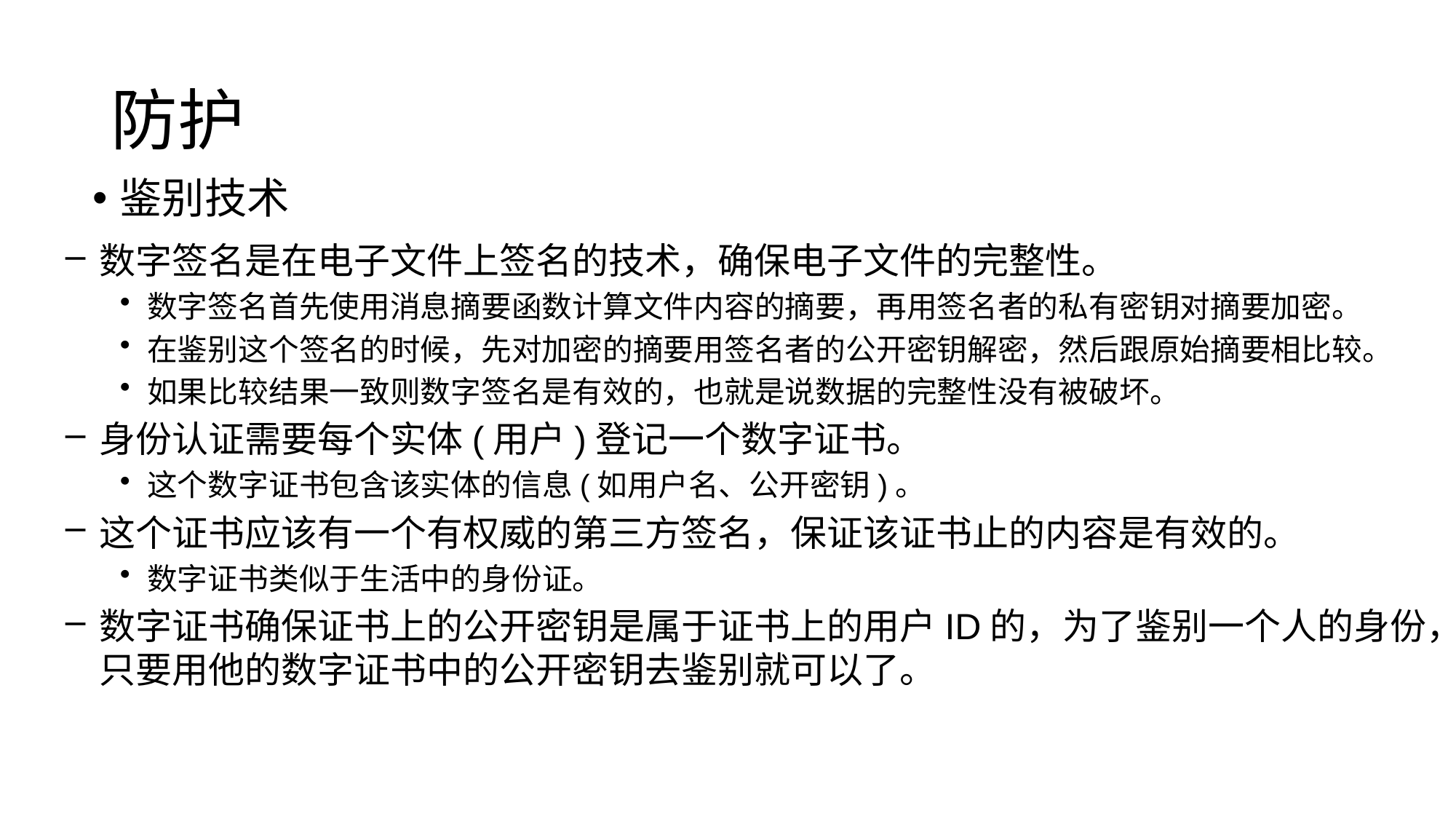

# 防护
鉴别技术
数字签名是在电子文件上签名的技术，确保电子文件的完整性。
数字签名首先使用消息摘要函数计算文件内容的摘要，再用签名者的私有密钥对摘要加密。
在鉴别这个签名的时候，先对加密的摘要用签名者的公开密钥解密，然后跟原始摘要相比较。
如果比较结果一致则数字签名是有效的，也就是说数据的完整性没有被破坏。
身份认证需要每个实体(用户)登记一个数字证书。
这个数字证书包含该实体的信息(如用户名、公开密钥)。
这个证书应该有一个有权威的第三方签名，保证该证书止的内容是有效的。
数字证书类似于生活中的身份证。
数字证书确保证书上的公开密钥是属于证书上的用户ID的，为了鉴别一个人的身份，只要用他的数字证书中的公开密钥去鉴别就可以了。